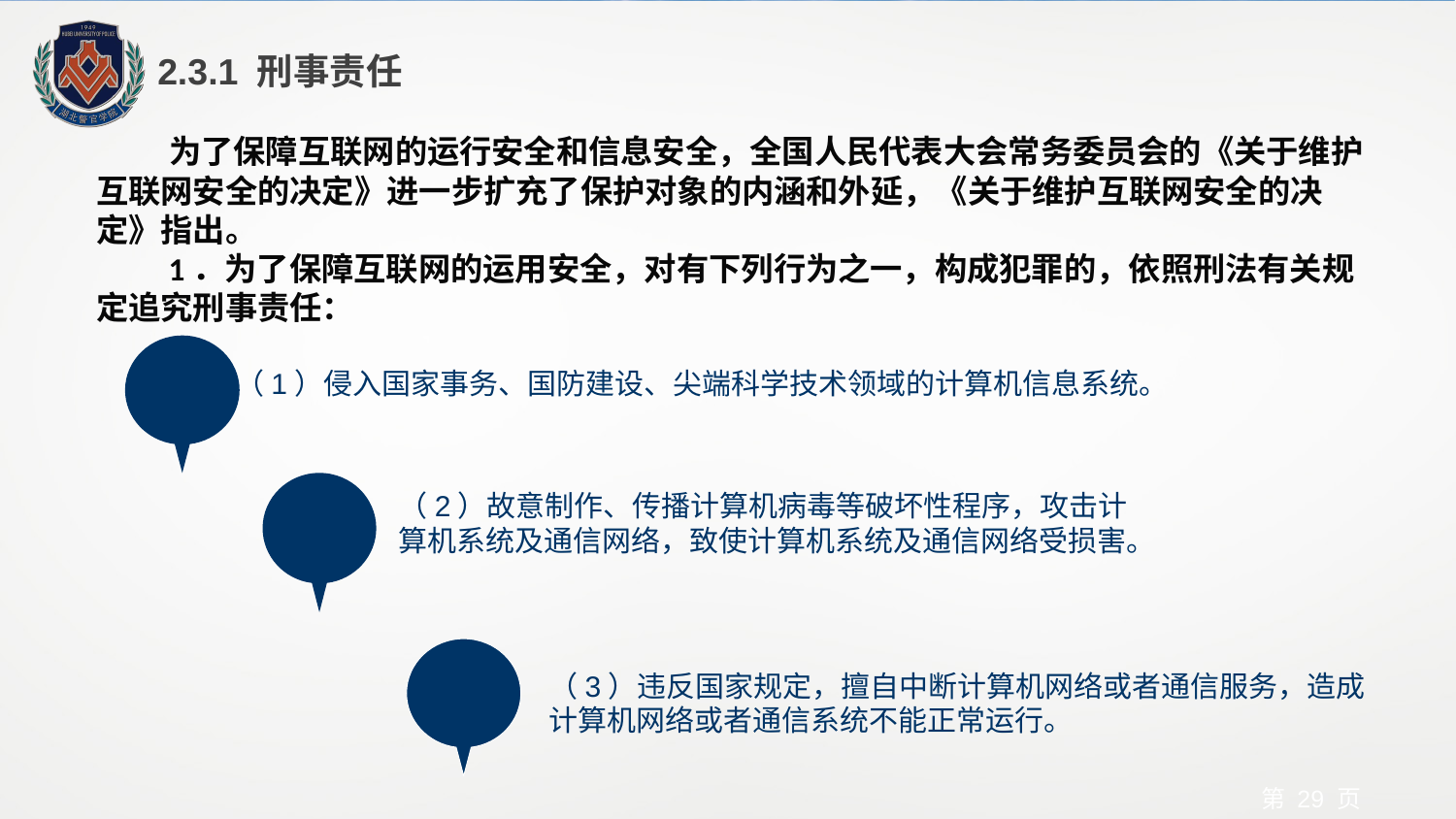

2.3.1 刑事责任
　　为了保障互联网的运行安全和信息安全，全国人民代表大会常务委员会的《关于维护互联网安全的决定》进一步扩充了保护对象的内涵和外延，《关于维护互联网安全的决定》指出。
　　1．为了保障互联网的运用安全，对有下列行为之一，构成犯罪的，依照刑法有关规定追究刑事责任：

（1）侵入国家事务、国防建设、尖端科学技术领域的计算机信息系统。

（2）故意制作、传播计算机病毒等破坏性程序，攻击计算机系统及通信网络，致使计算机系统及通信网络受损害。

（3）违反国家规定，擅自中断计算机网络或者通信服务，造成计算机网络或者通信系统不能正常运行。